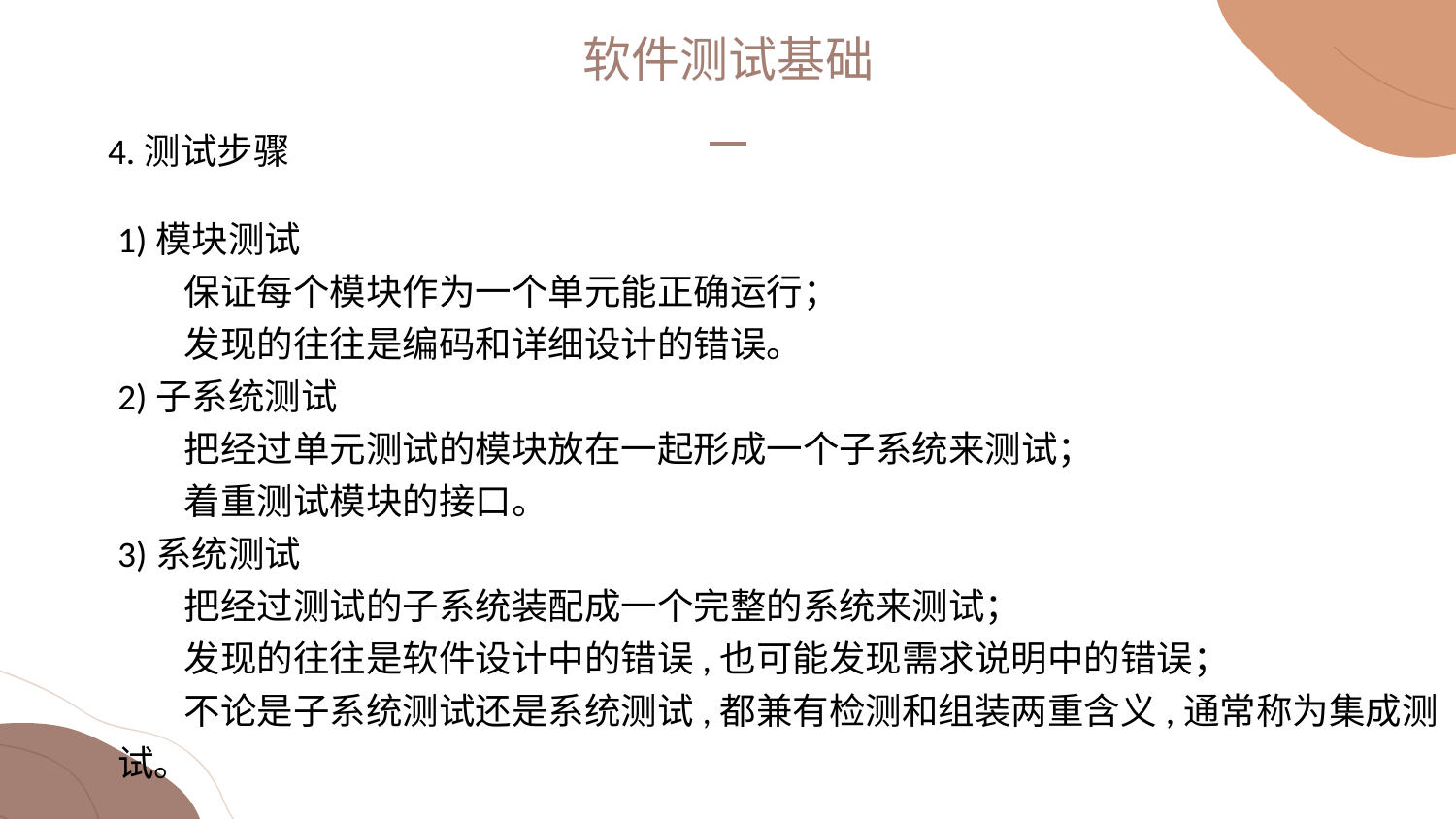

软件测试基础
4.测试步骤
为了
1)模块测试
       保证每个模块作为一个单元能正确运行；
       发现的往往是编码和详细设计的错误。
2)子系统测试
       把经过单元测试的模块放在一起形成一个子系统来测试；
       着重测试模块的接口。
3)系统测试
       把经过测试的子系统装配成一个完整的系统来测试；
       发现的往往是软件设计中的错误,也可能发现需求说明中的错误；
       不论是子系统测试还是系统测试,都兼有检测和组装两重含义,通常称为集成测试。